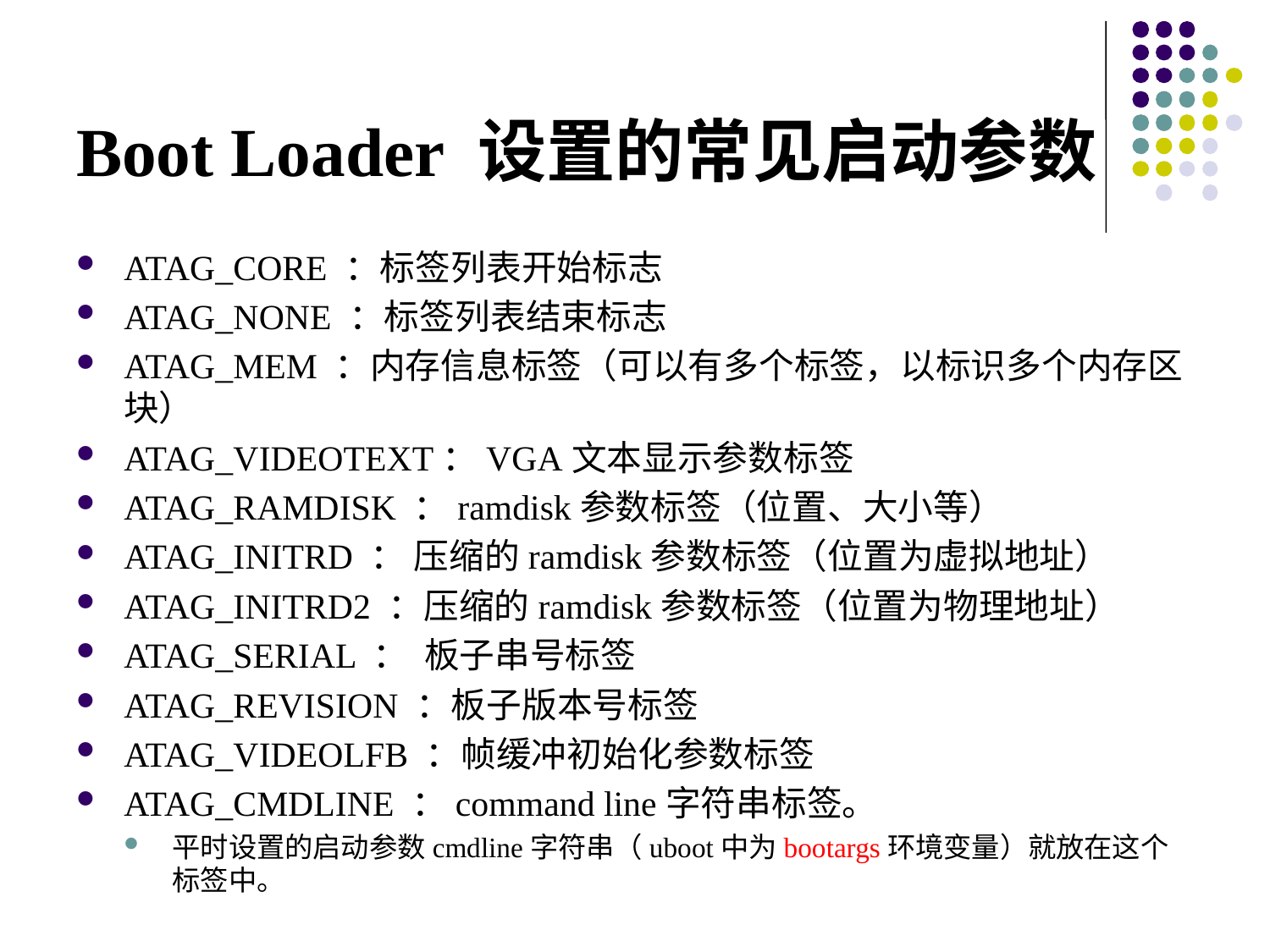

# Boot Loader 设置的常见启动参数
ATAG_CORE ：标签列表开始标志
ATAG_NONE ：标签列表结束标志
ATAG_MEM ：内存信息标签（可以有多个标签，以标识多个内存区块）
ATAG_VIDEOTEXT：VGA文本显示参数标签
ATAG_RAMDISK ：ramdisk参数标签（位置、大小等）
ATAG_INITRD ： 压缩的ramdisk参数标签（位置为虚拟地址）
ATAG_INITRD2 ：压缩的ramdisk参数标签（位置为物理地址）
ATAG_SERIAL ：  板子串号标签
ATAG_REVISION ：板子版本号标签
ATAG_VIDEOLFB ：帧缓冲初始化参数标签
ATAG_CMDLINE ：command line字符串标签。
平时设置的启动参数cmdline字符串（uboot中为bootargs环境变量）就放在这个标签中。